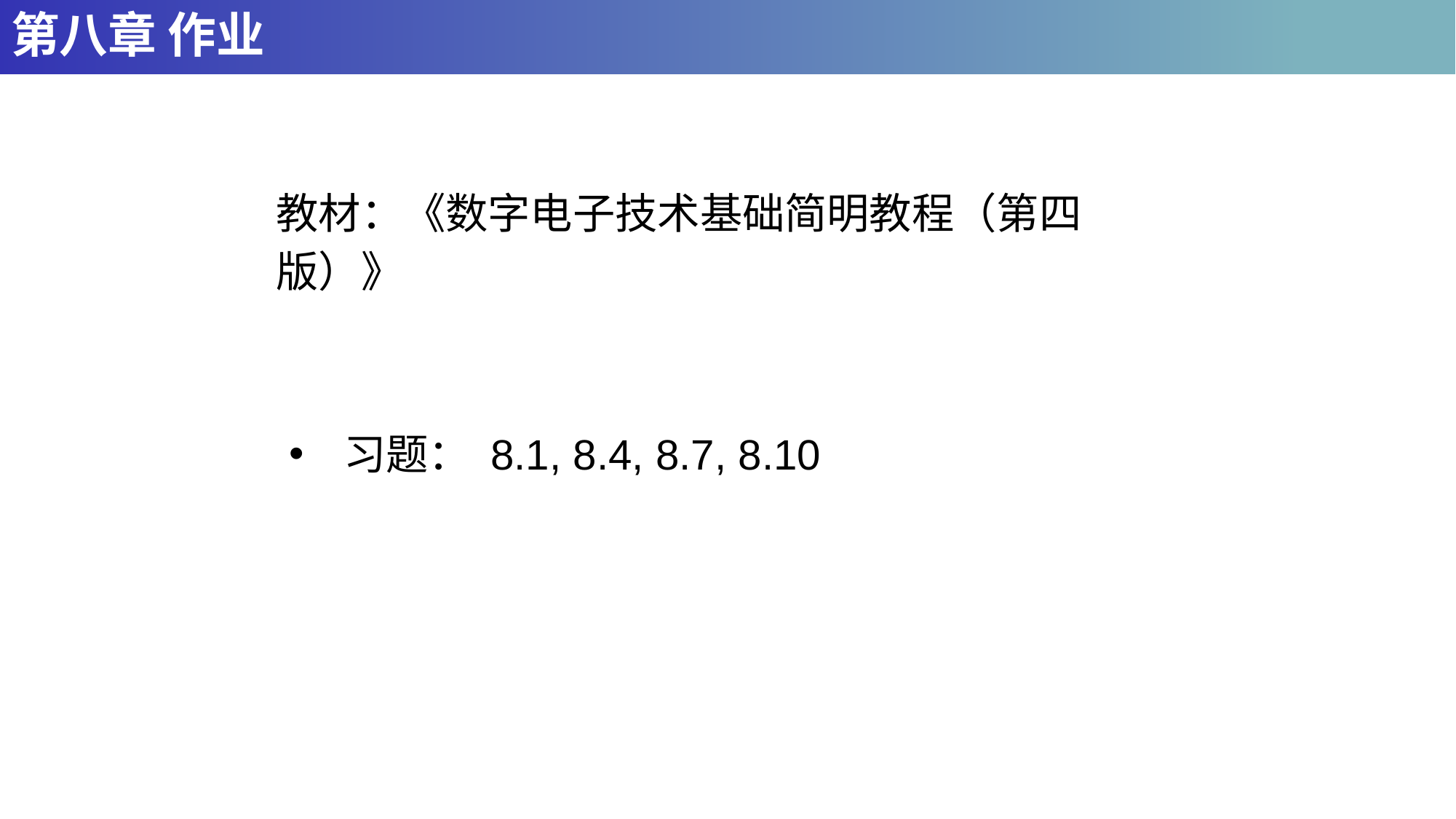

# 第八章 作业
教材：《数字电子技术基础简明教程（第四版）》
习题： 8.1, 8.4, 8.7, 8.10